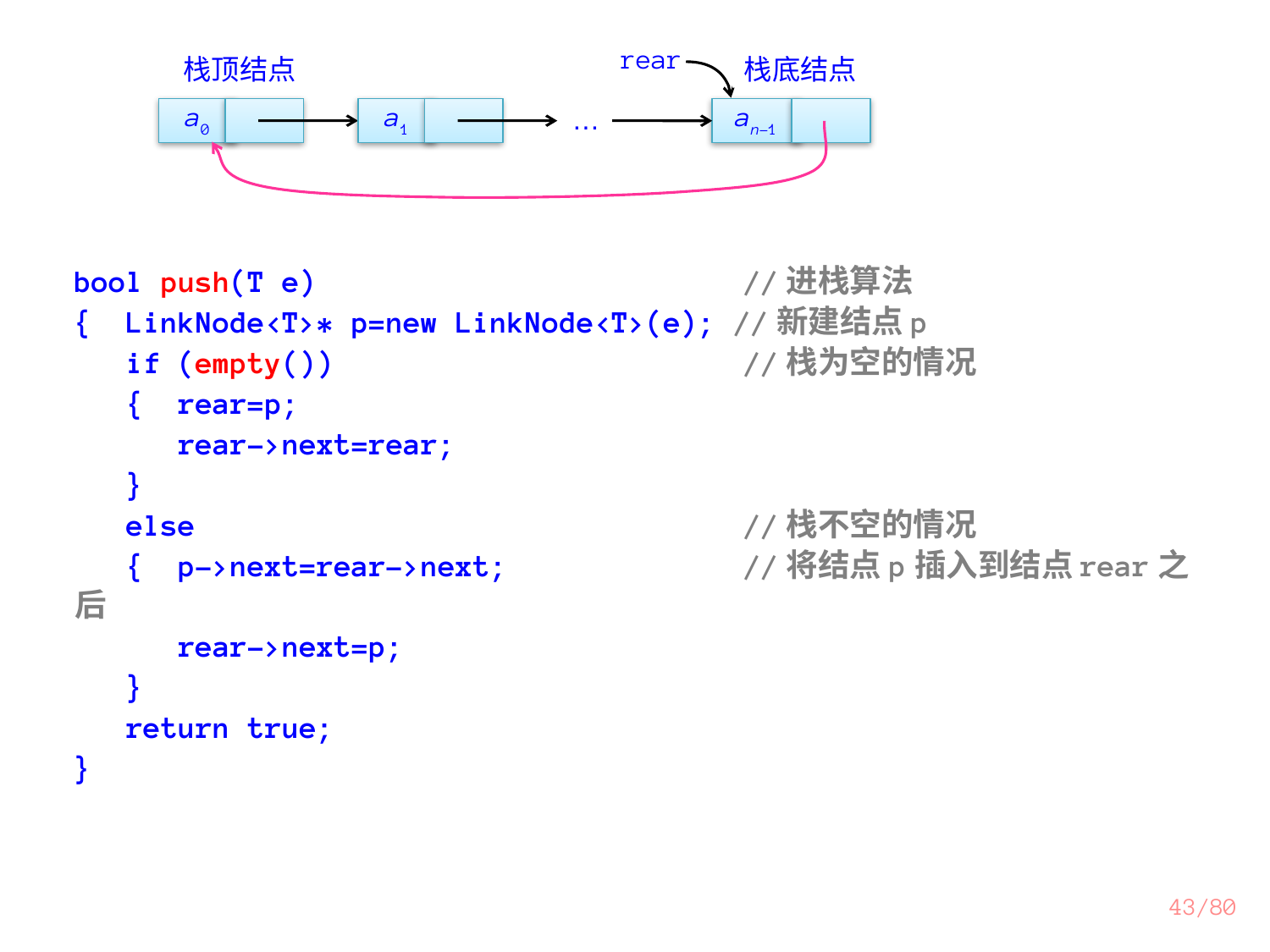

rear
栈顶结点
栈底结点

a0

a1

an-1

…

bool push(T e)				  //进栈算法
{  LinkNode<T>* p=new LinkNode<T>(e); //新建结点p
   if (empty())			  //栈为空的情况
   {  rear=p;
      rear->next=rear;
   }
   else					  //栈不空的情况
   {  p->next=rear->next;		  //将结点p插入到结点rear之后
      rear->next=p;
   }
   return true;
}
43/80